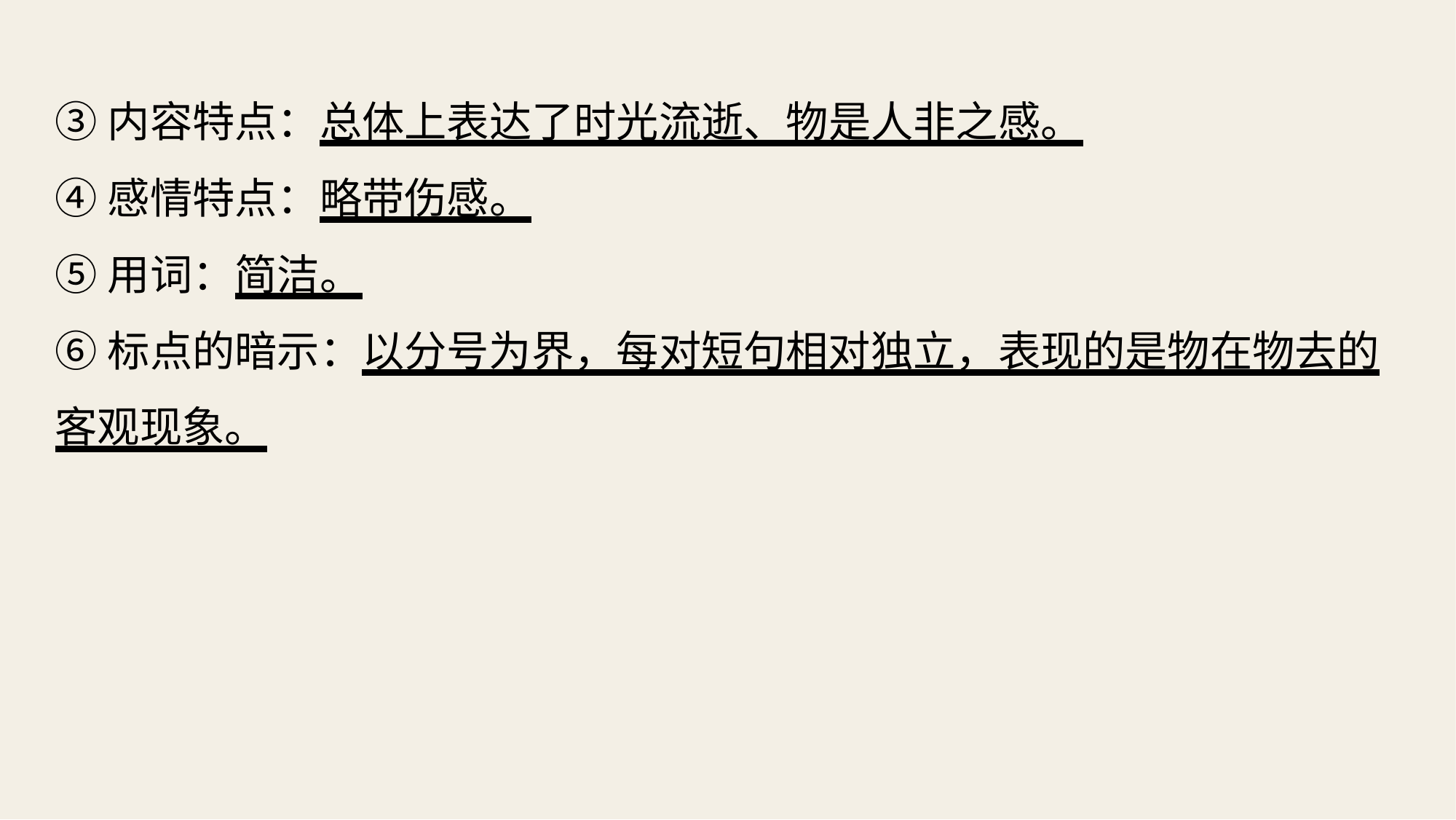

③内容特点：总体上表达了时光流逝、物是人非之感。
④感情特点：略带伤感。
⑤用词：简洁。
⑥标点的暗示：以分号为界，每对短句相对独立，表现的是物在物去的客观现象。